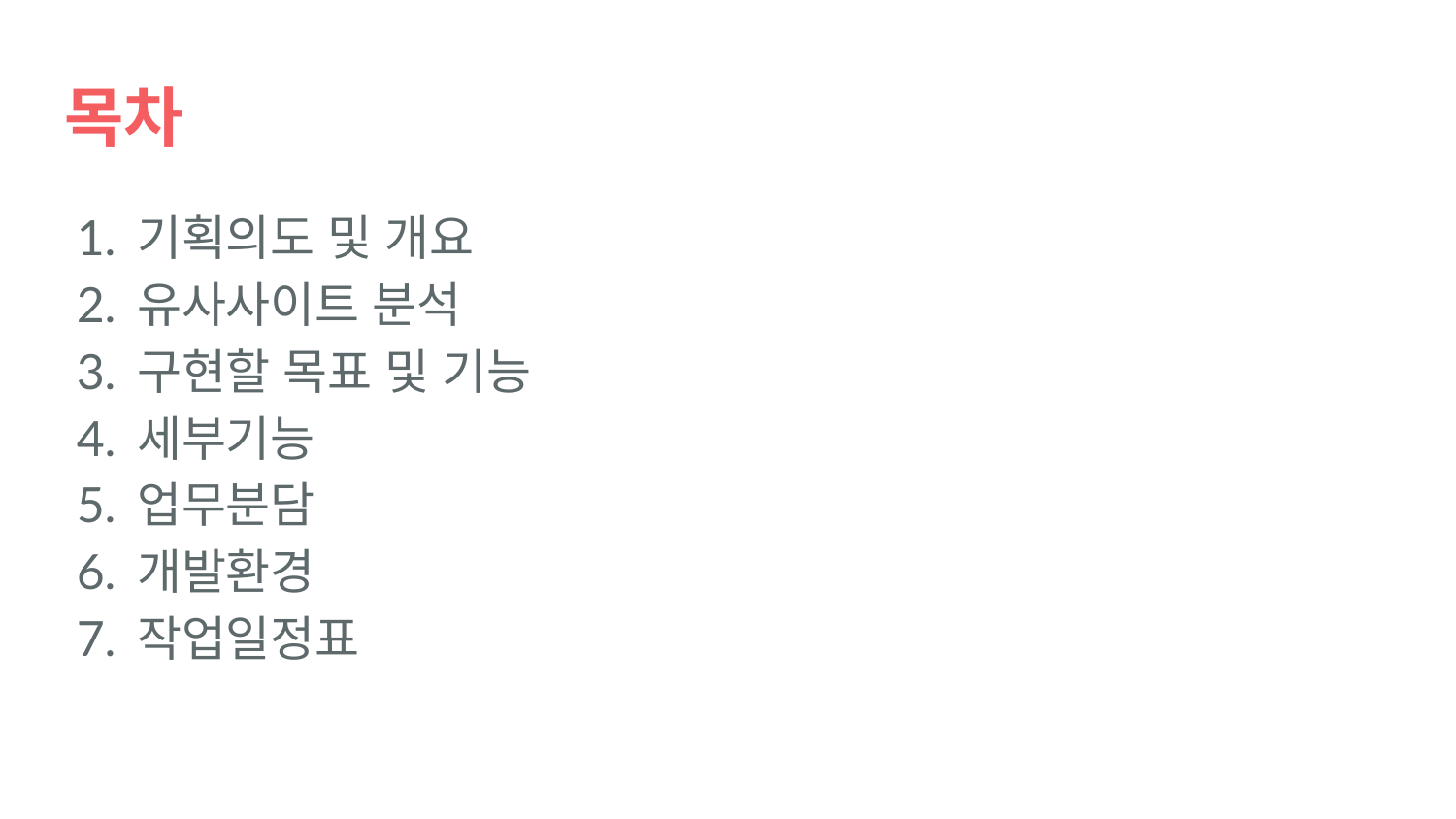

# 목차
기획의도 및 개요
유사사이트 분석
구현할 목표 및 기능
세부기능
업무분담
개발환경
작업일정표